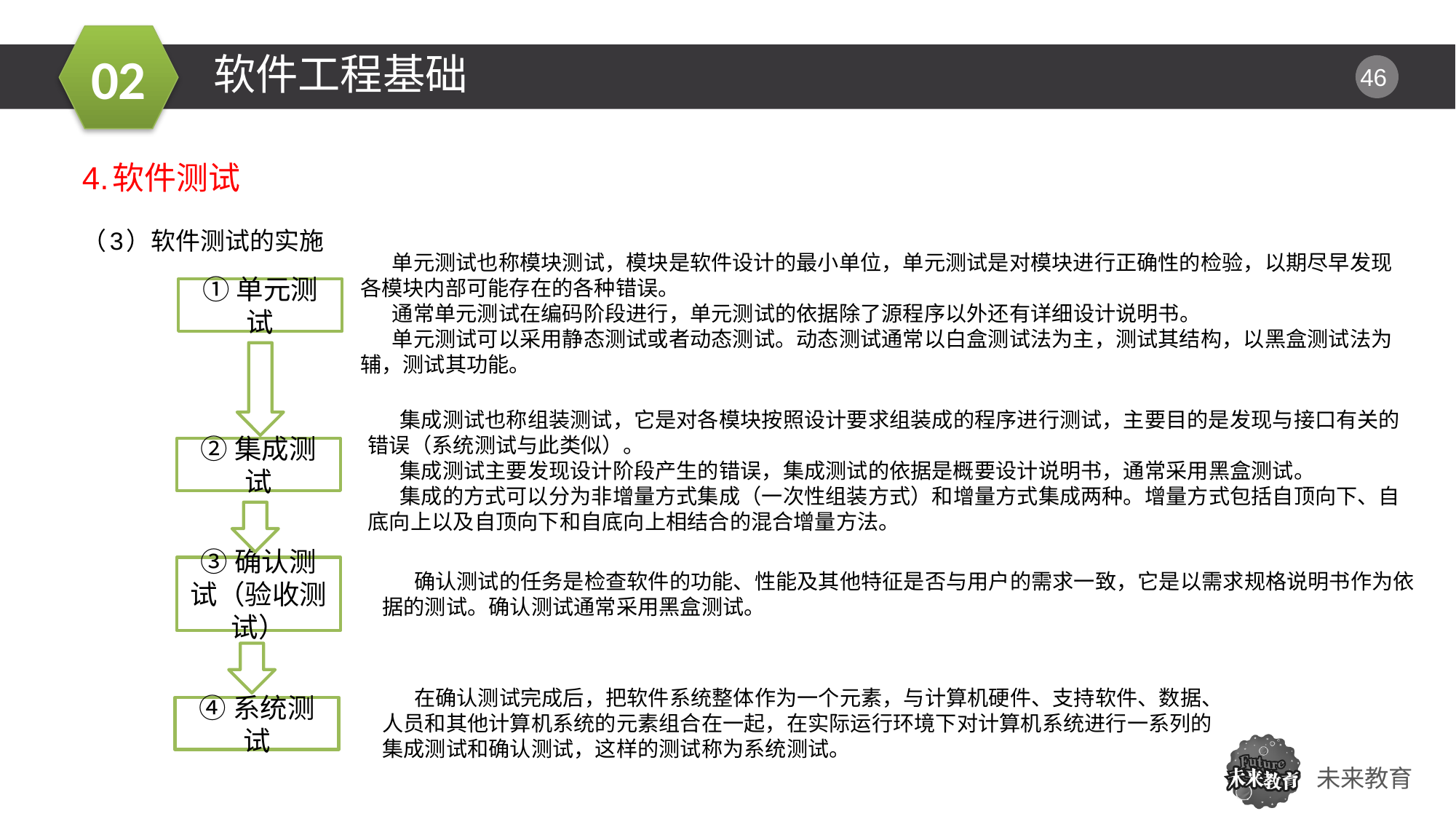

软件工程基础
4.软件测试

（3）软件测试的实施

01
单元测试也称模块测试，模块是软件设计的最小单位，单元测试是对模块进行正确性的检验，以期尽早发现各模块内部可能存在的各种错误。
通常单元测试在编码阶段进行，单元测试的依据除了源程序以外还有详细设计说明书。
单元测试可以采用静态测试或者动态测试。动态测试通常以白盒测试法为主，测试其结构，以黑盒测试法为辅，测试其功能。
①单元测试

集成测试也称组装测试，它是对各模块按照设计要求组装成的程序进行测试，主要目的是发现与接口有关的错误（系统测试与此类似）。
集成测试主要发现设计阶段产生的错误，集成测试的依据是概要设计说明书，通常采用黑盒测试。
集成的方式可以分为非增量方式集成（一次性组装方式）和增量方式集成两种。增量方式包括自顶向下、自底向上以及自顶向下和自底向上相结合的混合增量方法。
②集成测试

③确认测试（验收测试）
确认测试的任务是检查软件的功能、性能及其他特征是否与用户的需求一致，它是以需求规格说明书作为依据的测试。确认测试通常采用黑盒测试。

在确认测试完成后，把软件系统整体作为一个元素，与计算机硬件、支持软件、数据、人员和其他计算机系统的元素组合在一起，在实际运行环境下对计算机系统进行一系列的集成测试和确认测试，这样的测试称为系统测试。
④系统测试